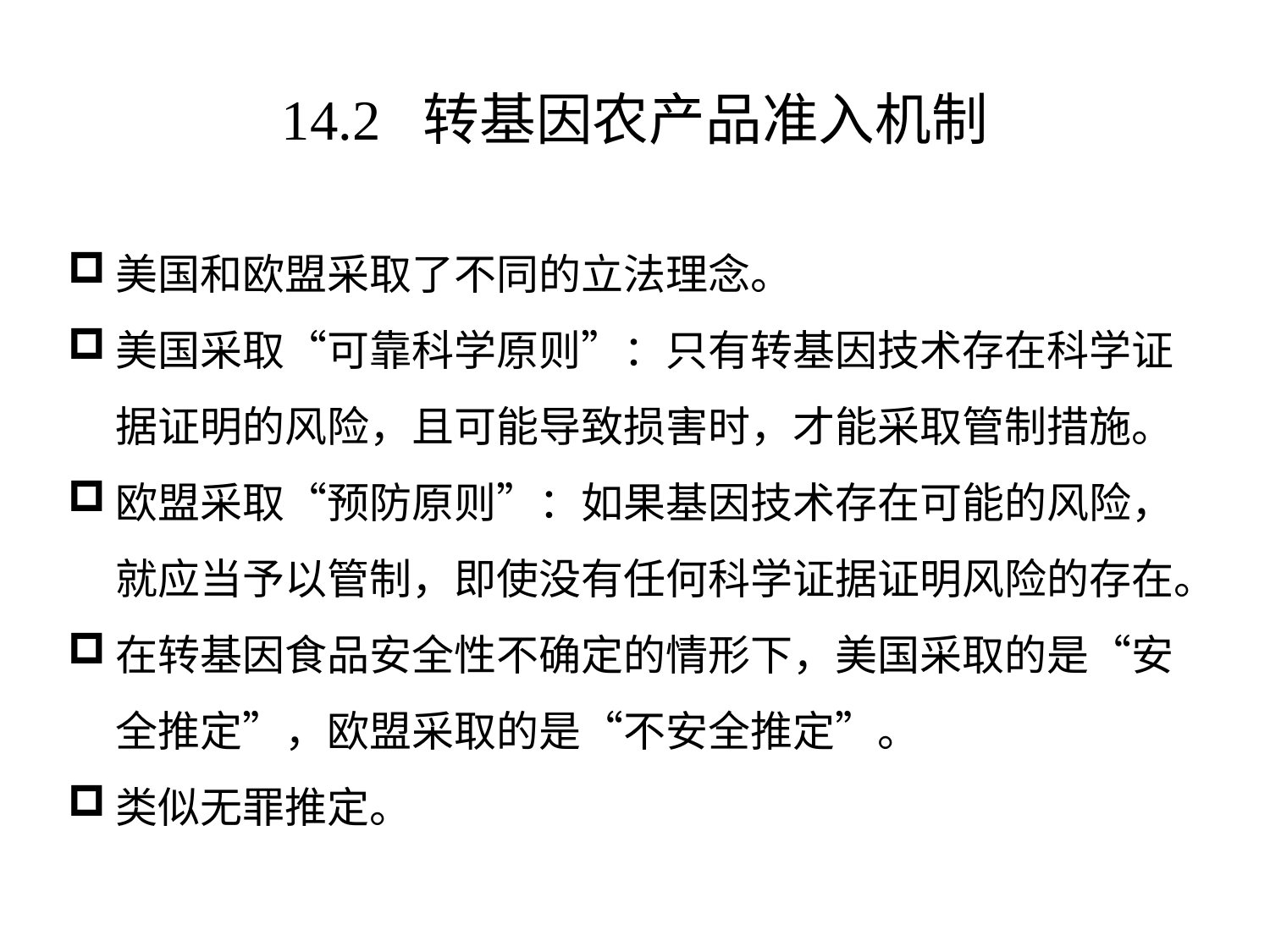

# 14.2  转基因农产品准入机制
美国和欧盟采取了不同的立法理念。
美国采取“可靠科学原则”：只有转基因技术存在科学证据证明的风险，且可能导致损害时，才能采取管制措施。
欧盟采取“预防原则”：如果基因技术存在可能的风险，就应当予以管制，即使没有任何科学证据证明风险的存在。
在转基因食品安全性不确定的情形下，美国采取的是“安全推定”，欧盟采取的是“不安全推定”。
类似无罪推定。